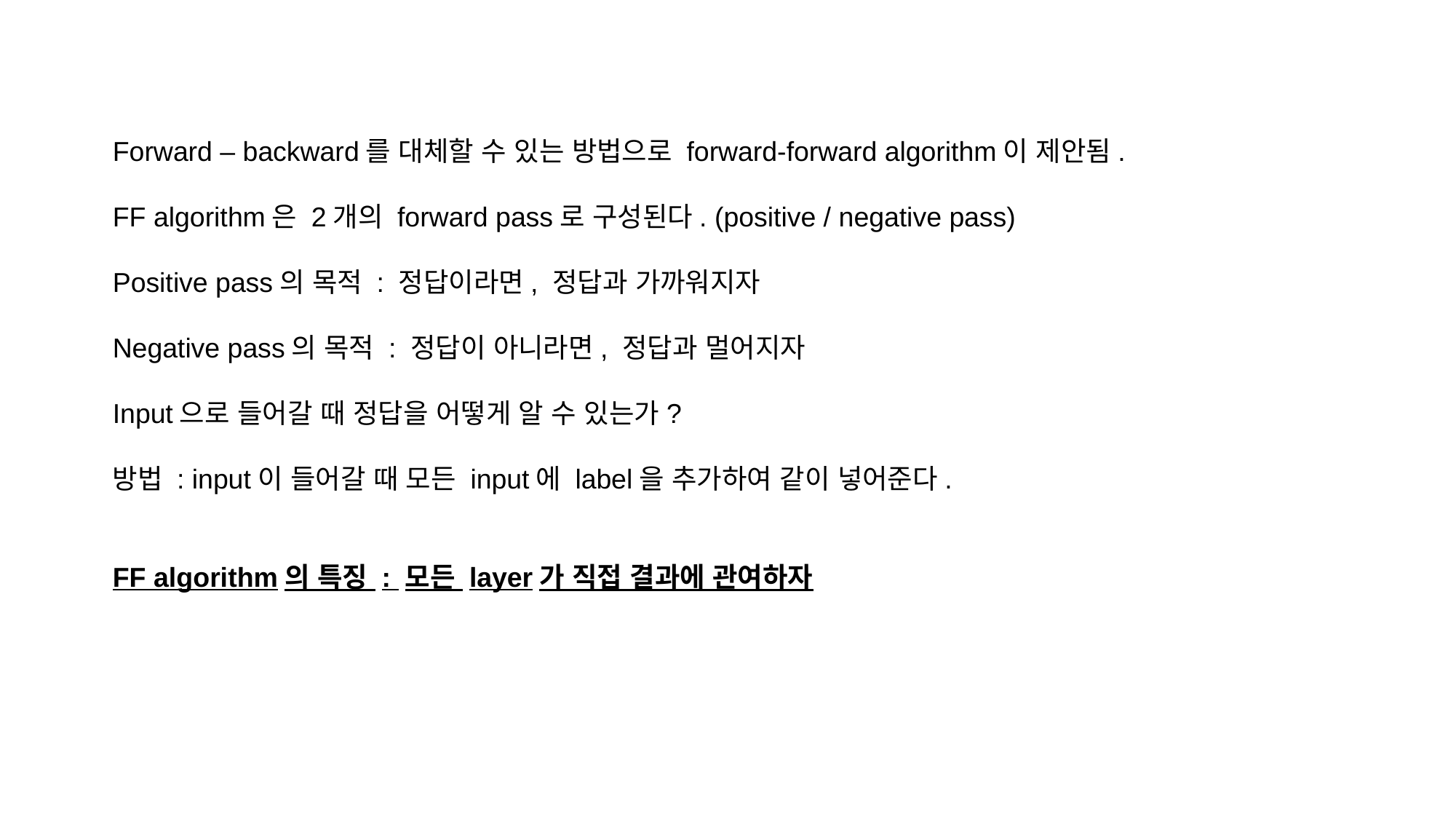

Forward – backward를 대체할 수 있는 방법으로 forward-forward algorithm이 제안됨.

FF algorithm은 2개의 forward pass로 구성된다. (positive / negative pass)

Positive pass의 목적 : 정답이라면, 정답과 가까워지자

Negative pass의 목적 : 정답이 아니라면, 정답과 멀어지자

Input으로 들어갈 때 정답을 어떻게 알 수 있는가?

방법 : input이 들어갈 때 모든 input에 label을 추가하여 같이 넣어준다.

FF algorithm의 특징 : 모든 layer가 직접 결과에 관여하자